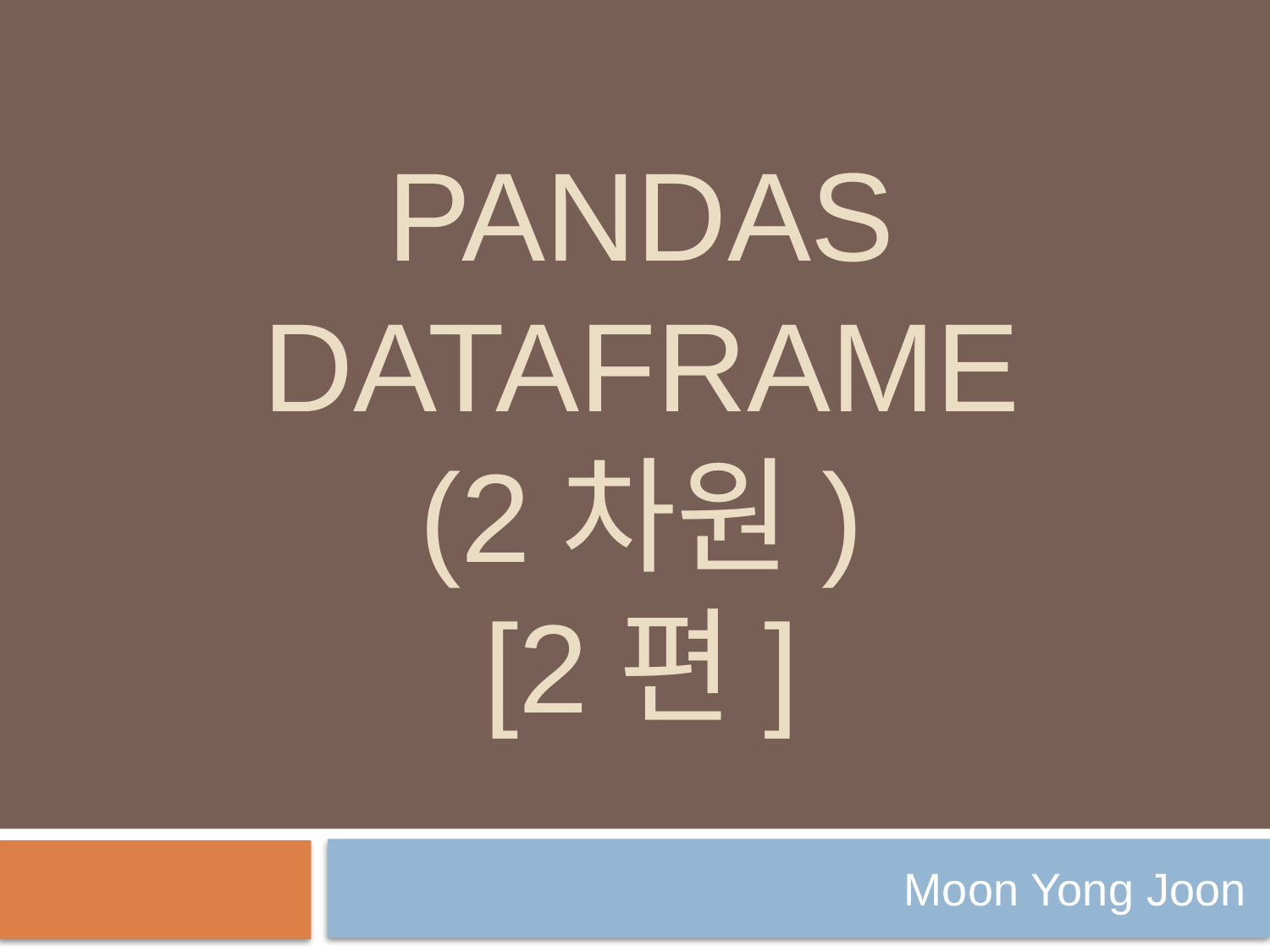

# Pandas DataFrame (2차원) [2편]
Moon Yong Joon